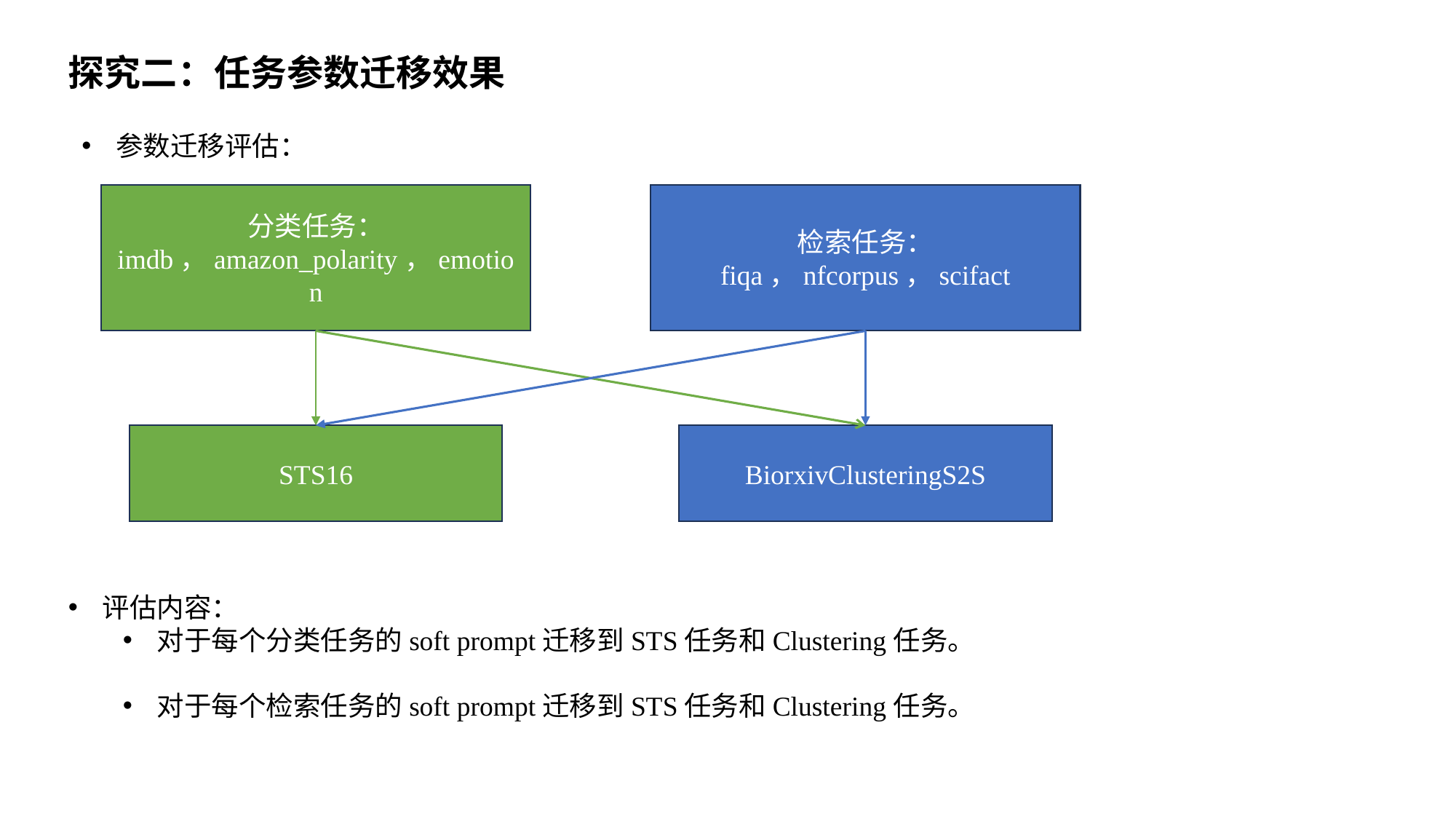

探究二：任务参数迁移效果
参数迁移评估：

分类任务：
imdb，amazon_polarity，emotion

检索任务：
fiqa，nfcorpus，scifact
STS16
BiorxivClusteringS2S
评估内容：
对于每个分类任务的soft prompt迁移到STS任务和Clustering任务。

对于每个检索任务的soft prompt迁移到STS任务和Clustering任务。